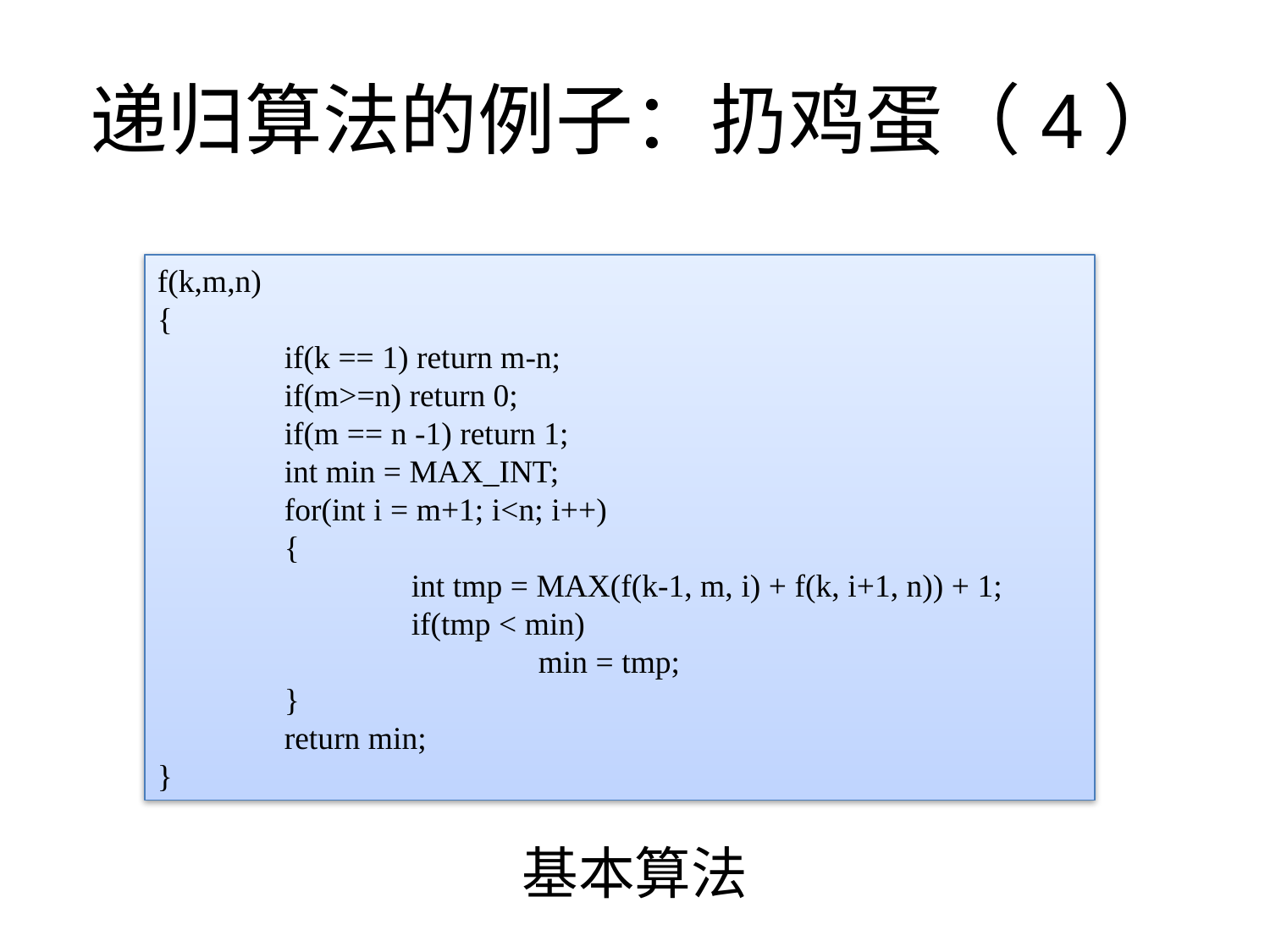

# 递归算法的例子：扔鸡蛋（4）
f(k,m,n)
{
	if(k == 1) return m-n;
	if(m>=n) return 0;
	if(m == n -1) return 1;
	int min = MAX_INT;
	for(int i = m+1; i<n; i++)
	{
		int tmp = MAX(f(k-1, m, i) + f(k, i+1, n)) + 1;
		if(tmp < min)
			min = tmp;
	}
	return min;
}
基本算法